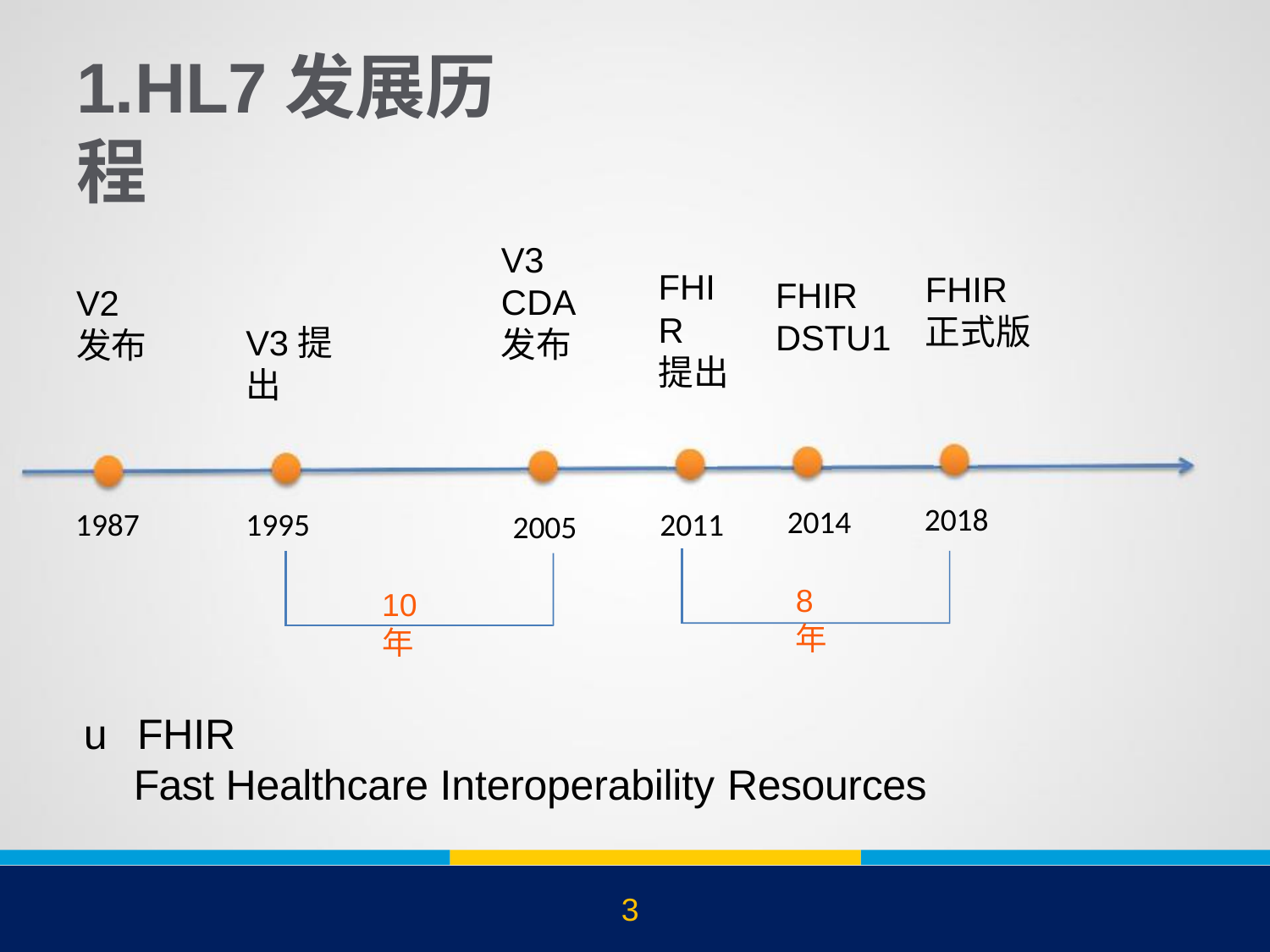

# 1.HL7发展历程
V3  CDA
发布
FHIR
提出
FHIR
正式版
FHIR  DSTU1
V2
发布
V3提出

2018
2014
2011
1987
1995
2005

8年
10年
u FHIR
Fast Healthcare Interoperability Resources

3